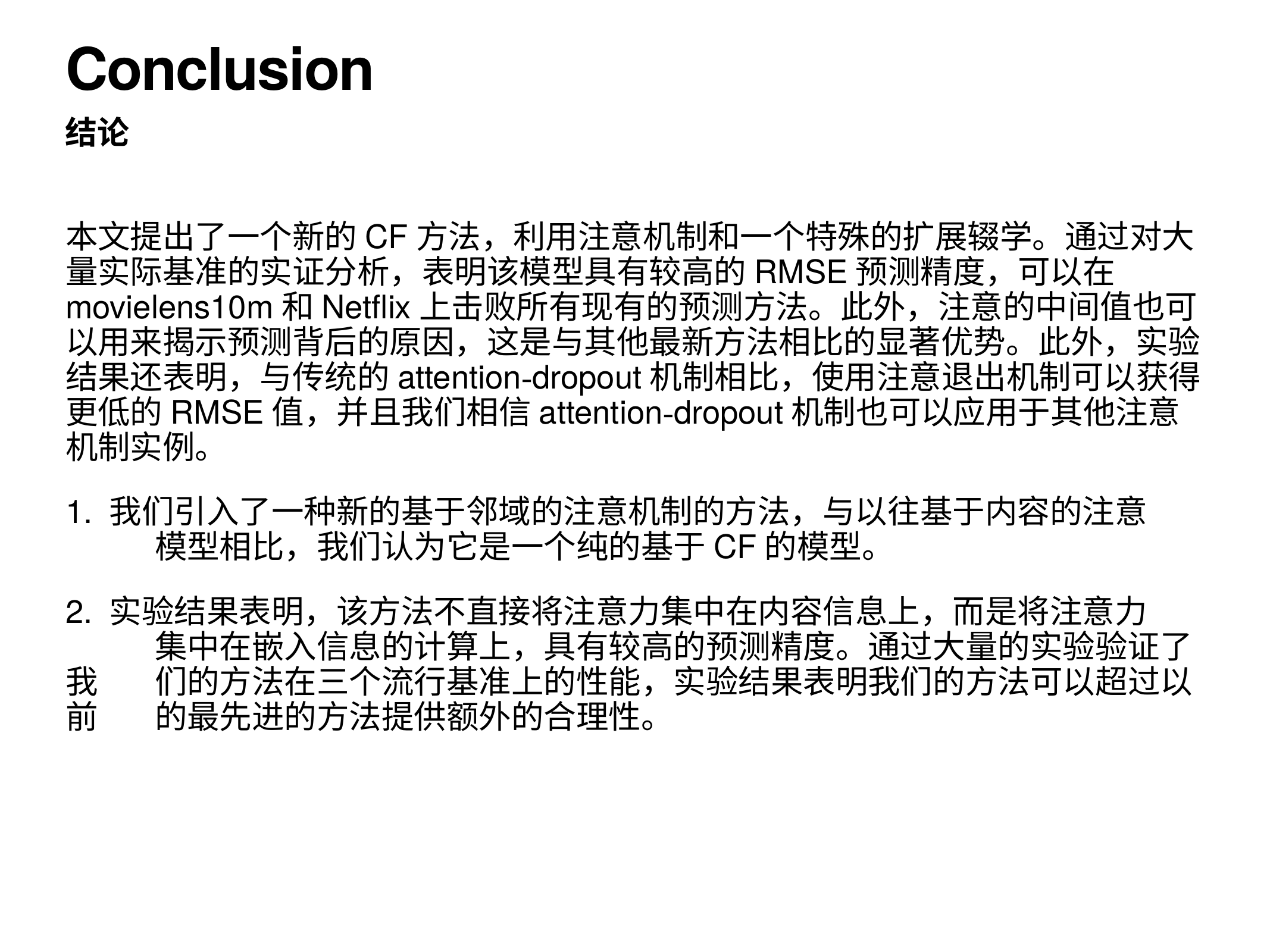

# Conclusion
结论
本文提出了一个新的CF方法，利用注意机制和一个特殊的扩展辍学。通过对大量实际基准的实证分析，表明该模型具有较高的RMSE预测精度，可以在movielens10m和Netflix上击败所有现有的预测方法。此外，注意的中间值也可以用来揭示预测背后的原因，这是与其他最新方法相比的显著优势。此外，实验结果还表明，与传统的attention-dropout机制相比，使用注意退出机制可以获得更低的RMSE值，并且我们相信attention-dropout机制也可以应用于其他注意机制实例。
1. 我们引入了一种新的基于邻域的注意机制的方法，与以往基于内容的注意	模型相比，我们认为它是一个纯的基于CF的模型。
2. 实验结果表明，该方法不直接将注意力集中在内容信息上，而是将注意力	集中在嵌入信息的计算上，具有较高的预测精度。通过大量的实验验证了我	们的方法在三个流行基准上的性能，实验结果表明我们的方法可以超过以前	的最先进的方法提供额外的合理性。